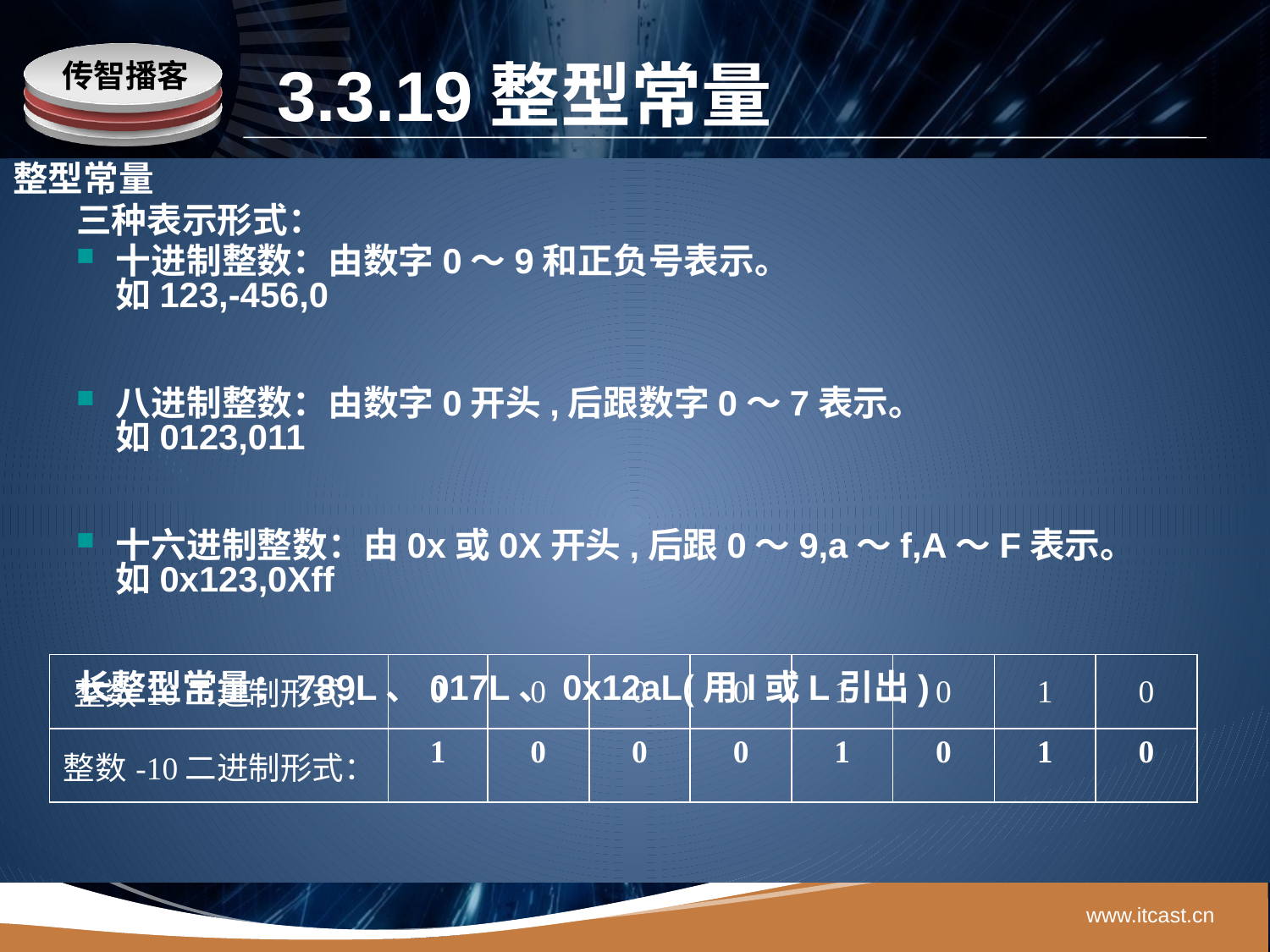

# 3.3.19整型常量
整型常量
三种表示形式：
十进制整数：由数字0～9和正负号表示。
如123,-456,0

八进制整数：由数字0开头,后跟数字0～7表示。
如0123,011

十六进制整数：由0x或0X开头,后跟0～9,a～f,A～F表示。
如0x123,0Xff

长整型常量：789L、017L、0x12aL(用l或L引出)

| 整数10二进制形式： | 0 | 0 | 0 | 0 | 1 | 0 | 1 | 0 |
| --- | --- | --- | --- | --- | --- | --- | --- | --- |
| 整数-10二进制形式： | 1 | 0 | 0 | 0 | 1 | 0 | 1 | 0 |
www.itcast.cn